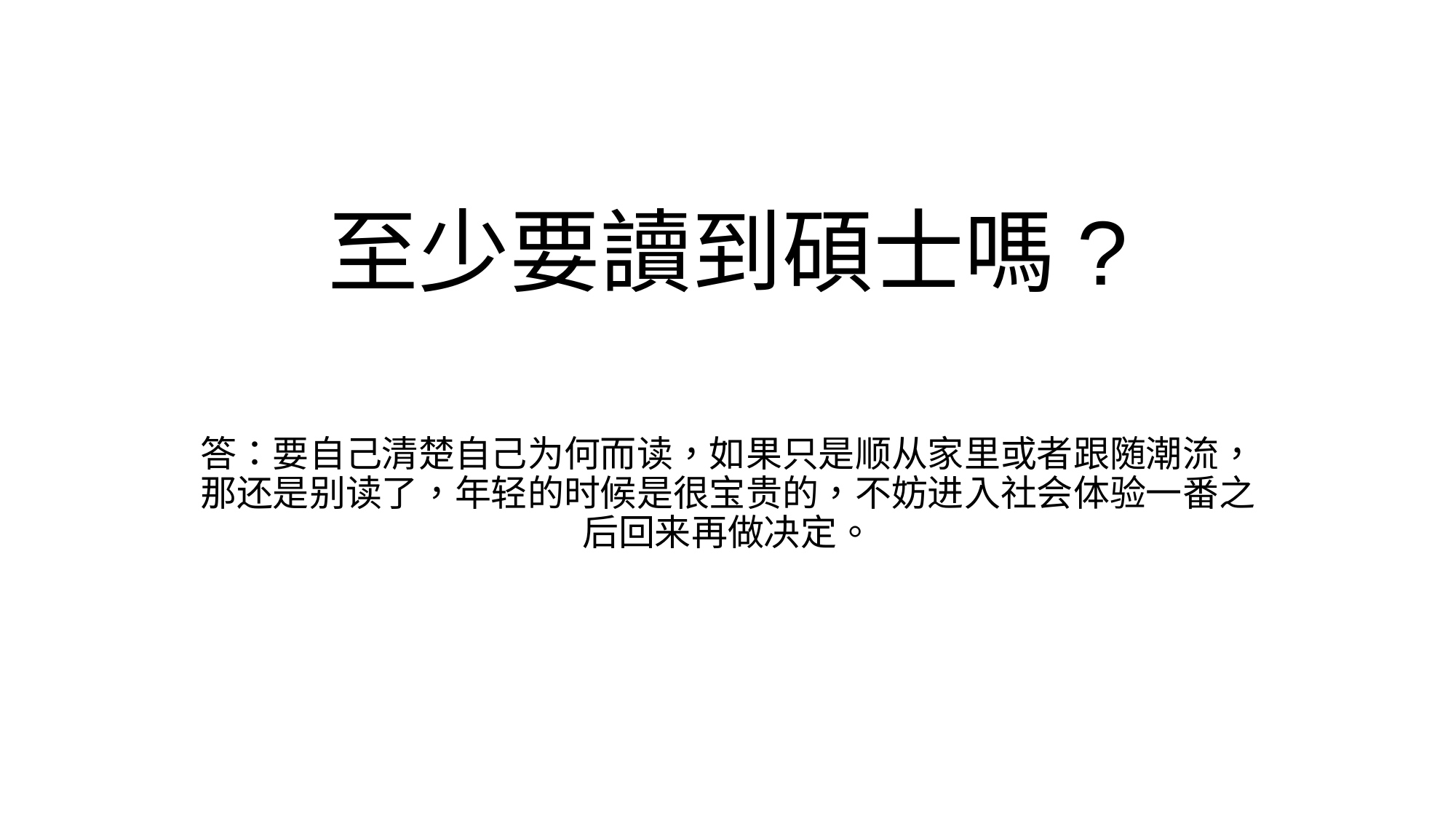

# 至少要讀到碩士嗎?
答：要自己清楚自己为何而读，如果只是顺从家里或者跟随潮流，那还是别读了，年轻的时候是很宝贵的，不妨进入社会体验一番之后回来再做决定。